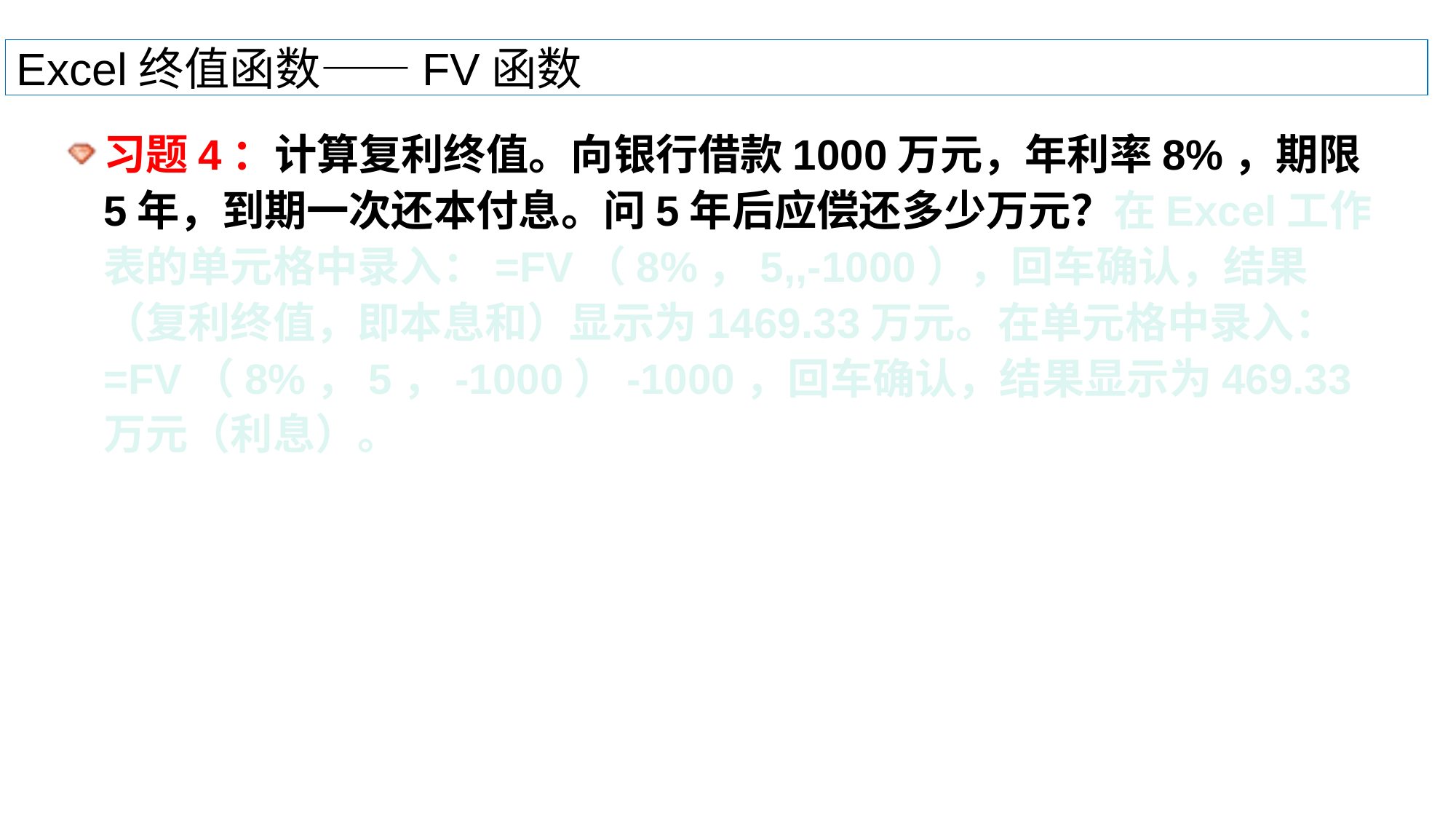

# Excel终值函数——FV函数
习题4：计算复利终值。向银行借款1000万元，年利率8%，期限5年，到期一次还本付息。问5年后应偿还多少万元？在Excel工作表的单元格中录入：=FV（8%，5,,-1000），回车确认，结果（复利终值，即本息和）显示为1469.33万元。在单元格中录入：=FV（8%，5，-1000）-1000，回车确认，结果显示为469.33万元（利息）。